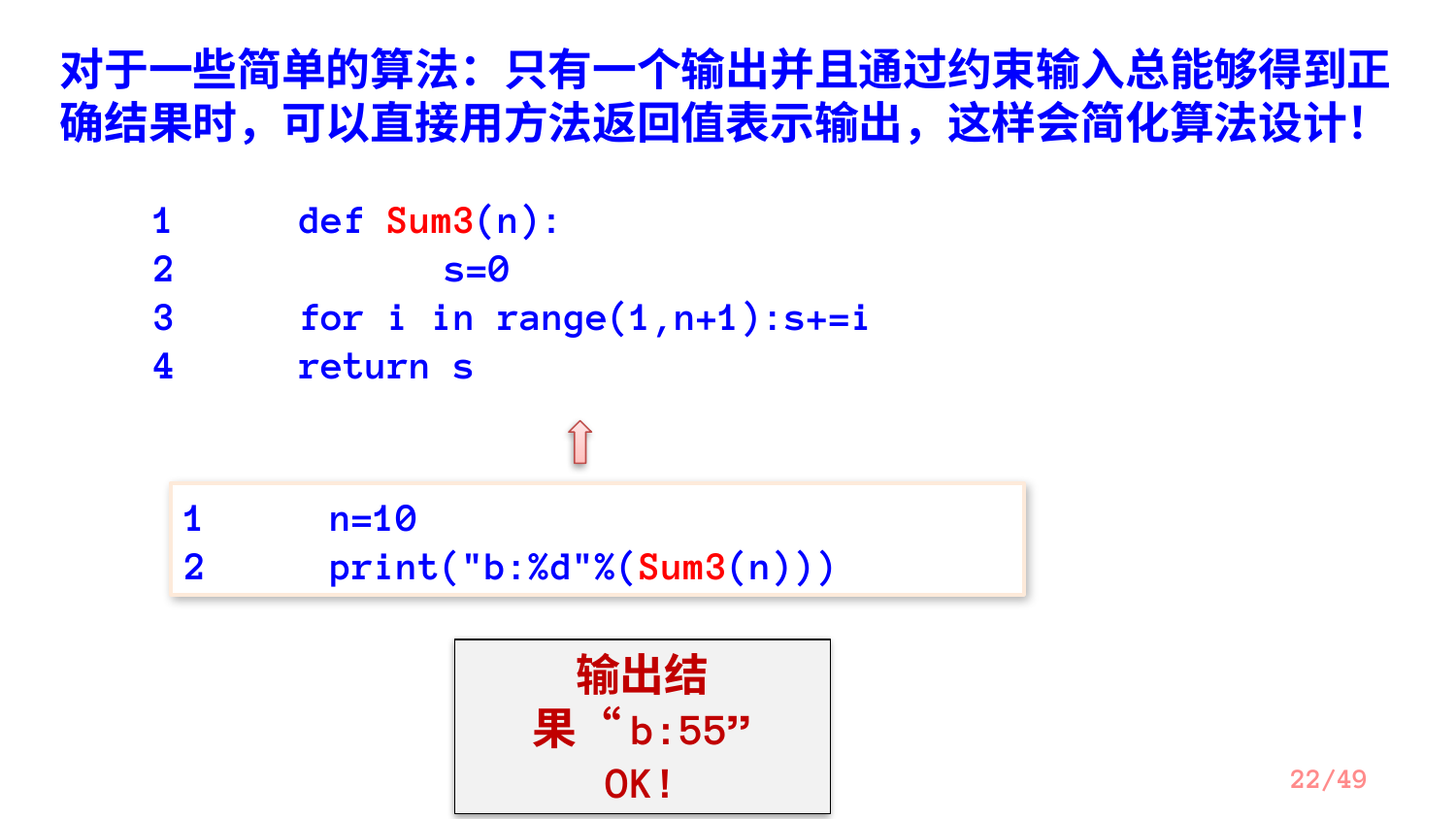

对于一些简单的算法：只有一个输出并且通过约束输入总能够得到正确结果时，可以直接用方法返回值表示输出，这样会简化算法设计！
1	def Sum3(n):
2 		s=0
3  	for i in range(1,n+1):s+=i
4   	return s

1	n=10
2	print("b:%d"%(Sum3(n)))
输出结果“b:55”
OK!
22/49